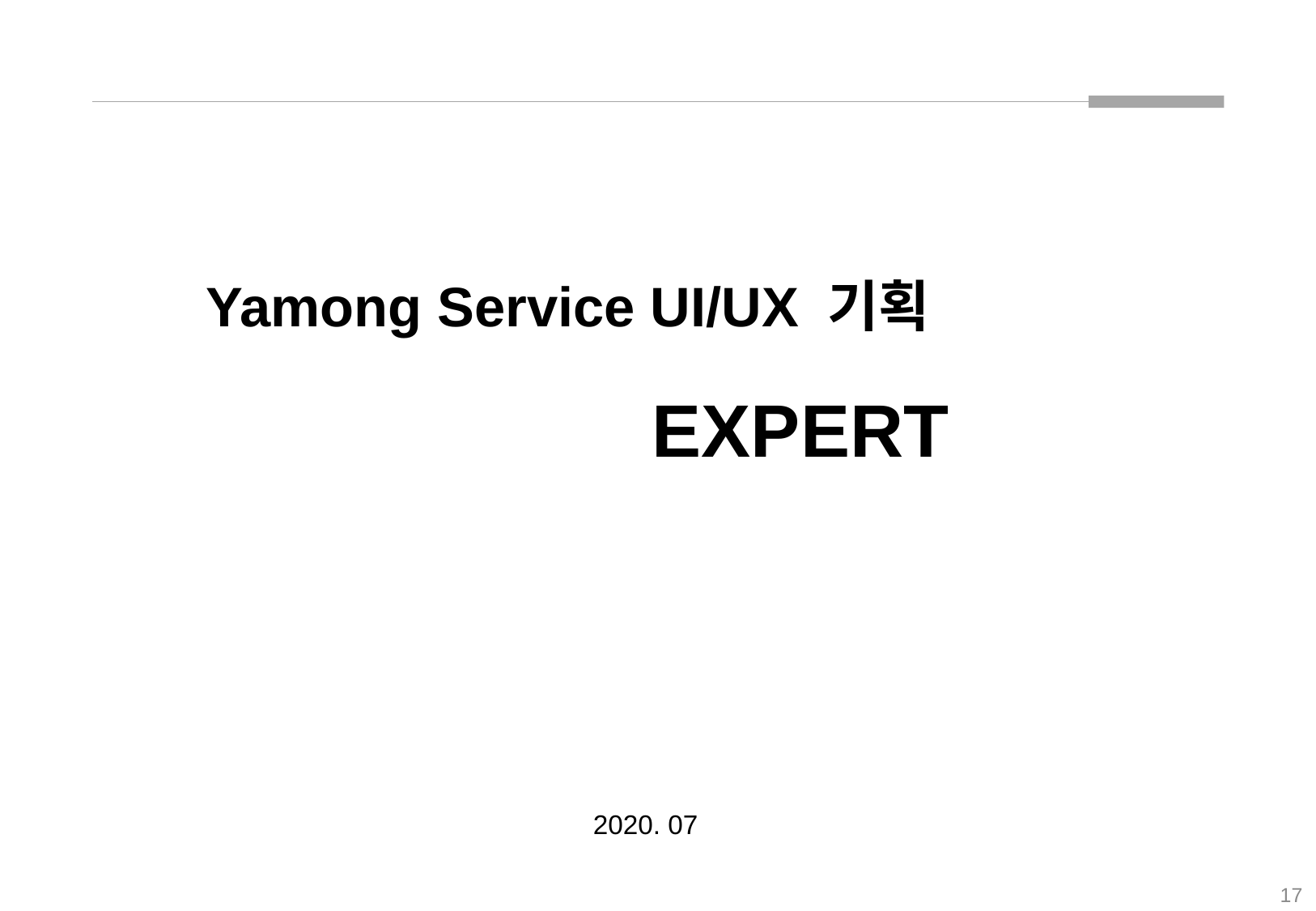

Yamong Service UI/UX 기획
EXPERT
2020. 07